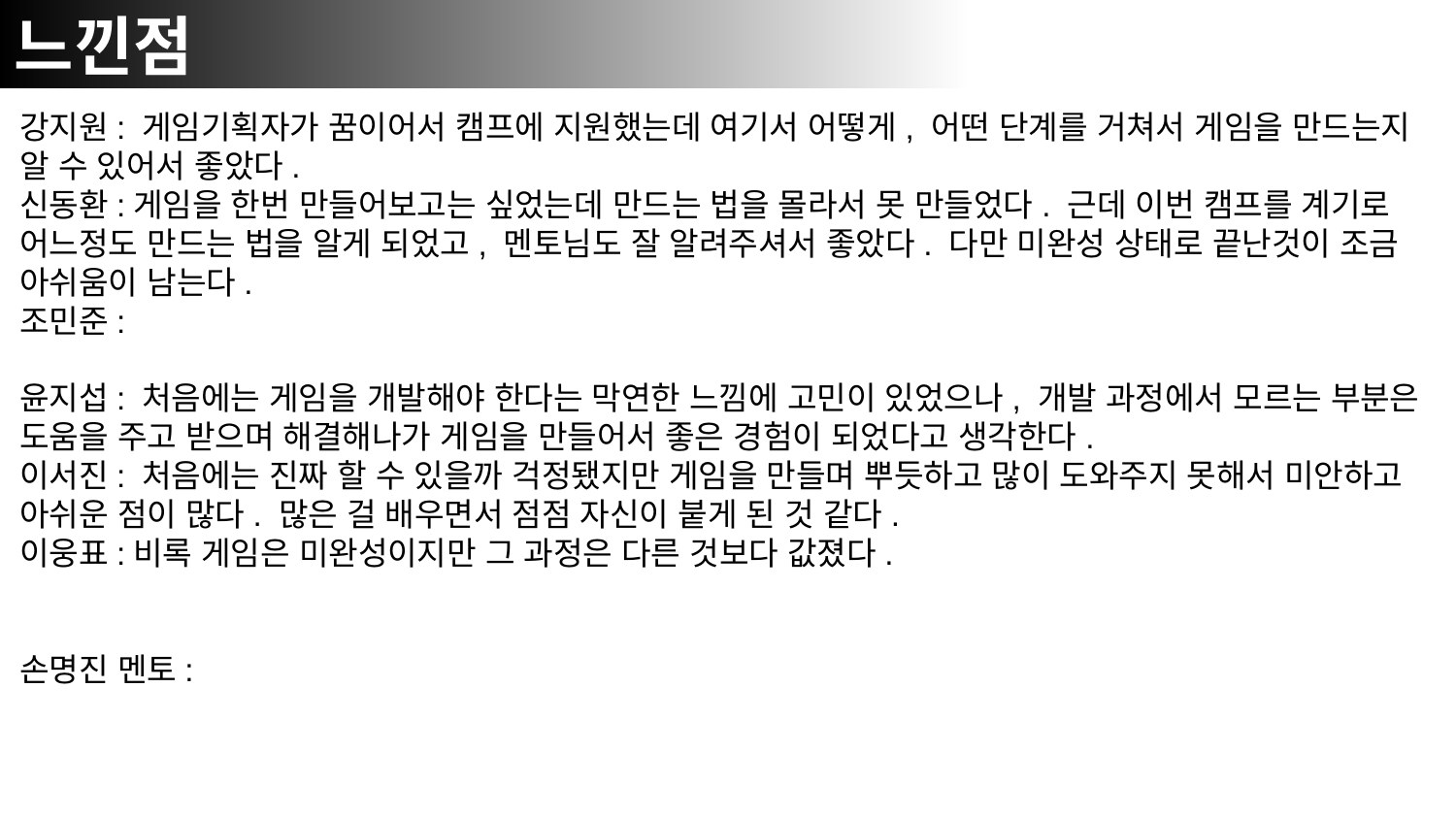

느낀점
강지원: 게임기획자가 꿈이어서 캠프에 지원했는데 여기서 어떻게, 어떤 단계를 거쳐서 게임을 만드는지 알 수 있어서 좋았다.
신동환:게임을 한번 만들어보고는 싶었는데 만드는 법을 몰라서 못 만들었다. 근데 이번 캠프를 계기로 어느정도 만드는 법을 알게 되었고, 멘토님도 잘 알려주셔서 좋았다. 다만 미완성 상태로 끝난것이 조금 아쉬움이 남는다.
조민준:

윤지섭: 처음에는 게임을 개발해야 한다는 막연한 느낌에 고민이 있었으나, 개발 과정에서 모르는 부분은 도움을 주고 받으며 해결해나가 게임을 만들어서 좋은 경험이 되었다고 생각한다.
이서진: 처음에는 진짜 할 수 있을까 걱정됐지만 게임을 만들며 뿌듯하고 많이 도와주지 못해서 미안하고 아쉬운 점이 많다. 많은 걸 배우면서 점점 자신이 붙게 된 것 같다.
이웅표:비록 게임은 미완성이지만 그 과정은 다른 것보다 값졌다.

손명진 멘토: